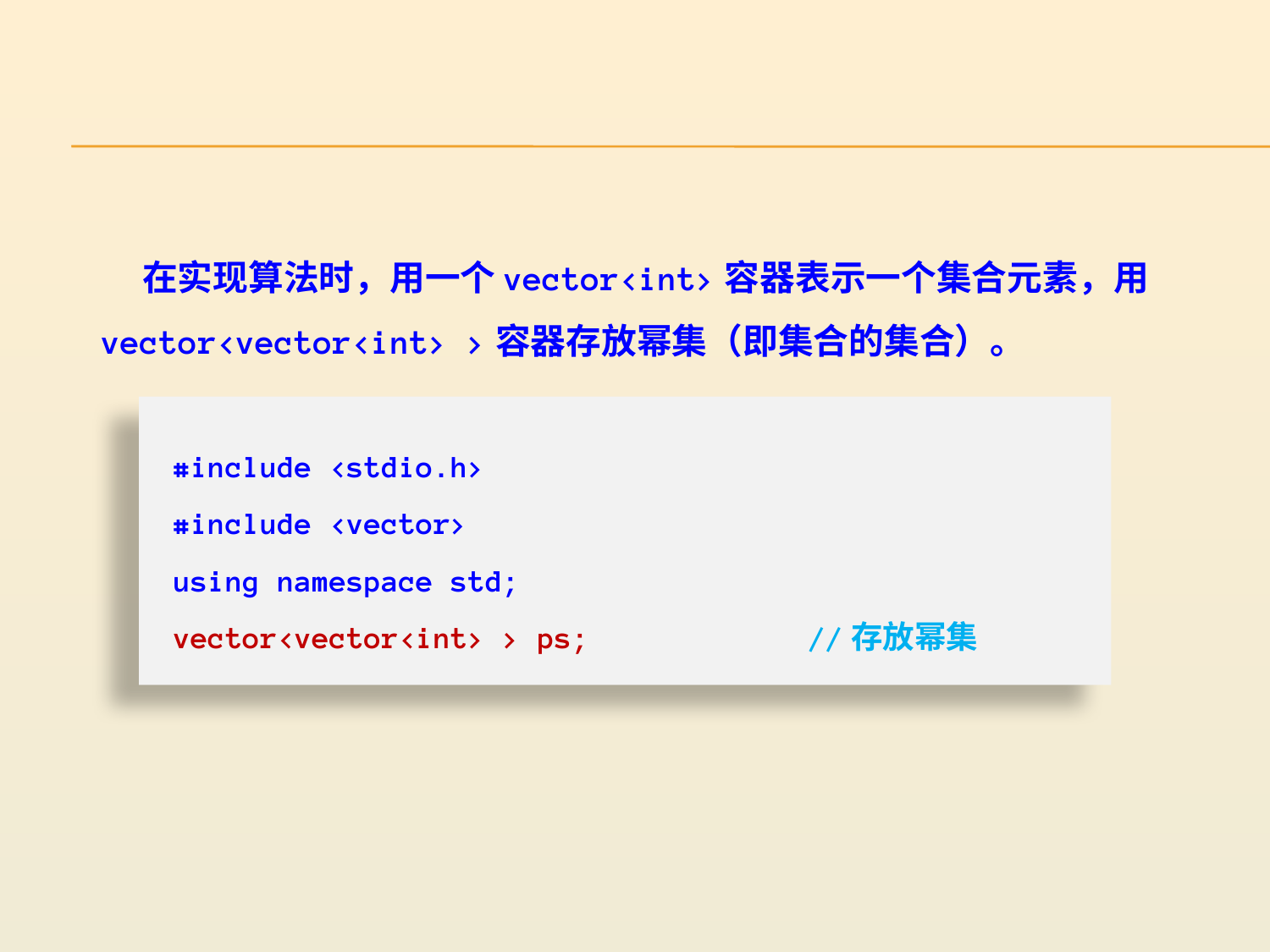

在实现算法时，用一个vector<int>容器表示一个集合元素，用vector<vector<int> >容器存放幂集（即集合的集合）。
#include <stdio.h>
#include <vector>
using namespace std;
vector<vector<int> > ps;		//存放幂集